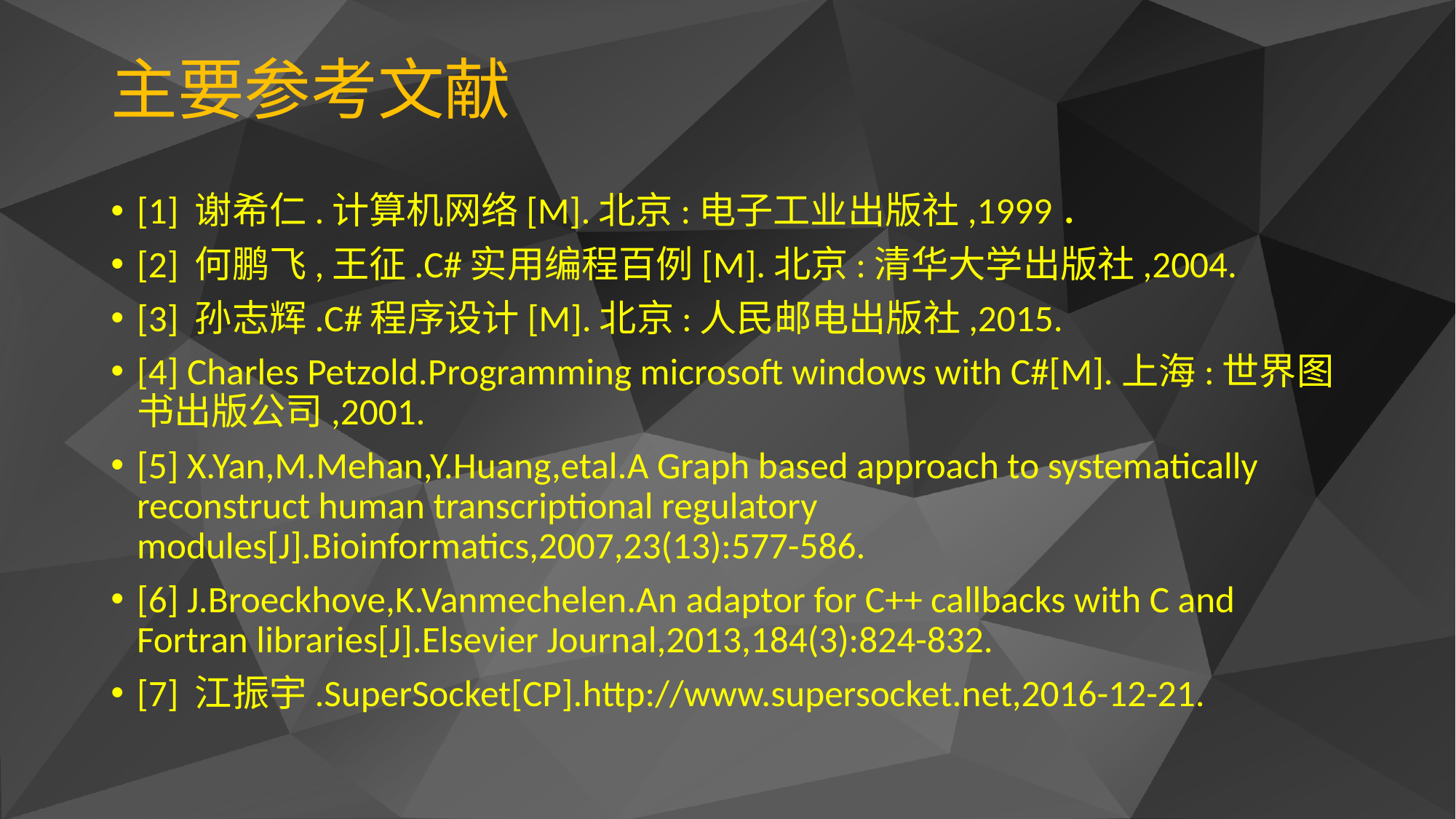

# 主要参考文献
[1] 谢希仁.计算机网络[M].北京:电子工业出版社,1999．
[2] 何鹏飞,王征.C#实用编程百例[M].北京:清华大学出版社,2004.
[3] 孙志辉.C#程序设计[M].北京:人民邮电出版社,2015.
[4] Charles Petzold.Programming microsoft windows with C#[M].上海:世界图书出版公司,2001.
[5] X.Yan,M.Mehan,Y.Huang,etal.A Graph based approach to systematically reconstruct human transcriptional regulatory modules[J].Bioinformatics,2007,23(13):577-586.
[6] J.Broeckhove,K.Vanmechelen.An adaptor for C++ callbacks with C and Fortran libraries[J].Elsevier Journal,2013,184(3):824-832.
[7] 江振宇.SuperSocket[CP].http://www.supersocket.net,2016-12-21.